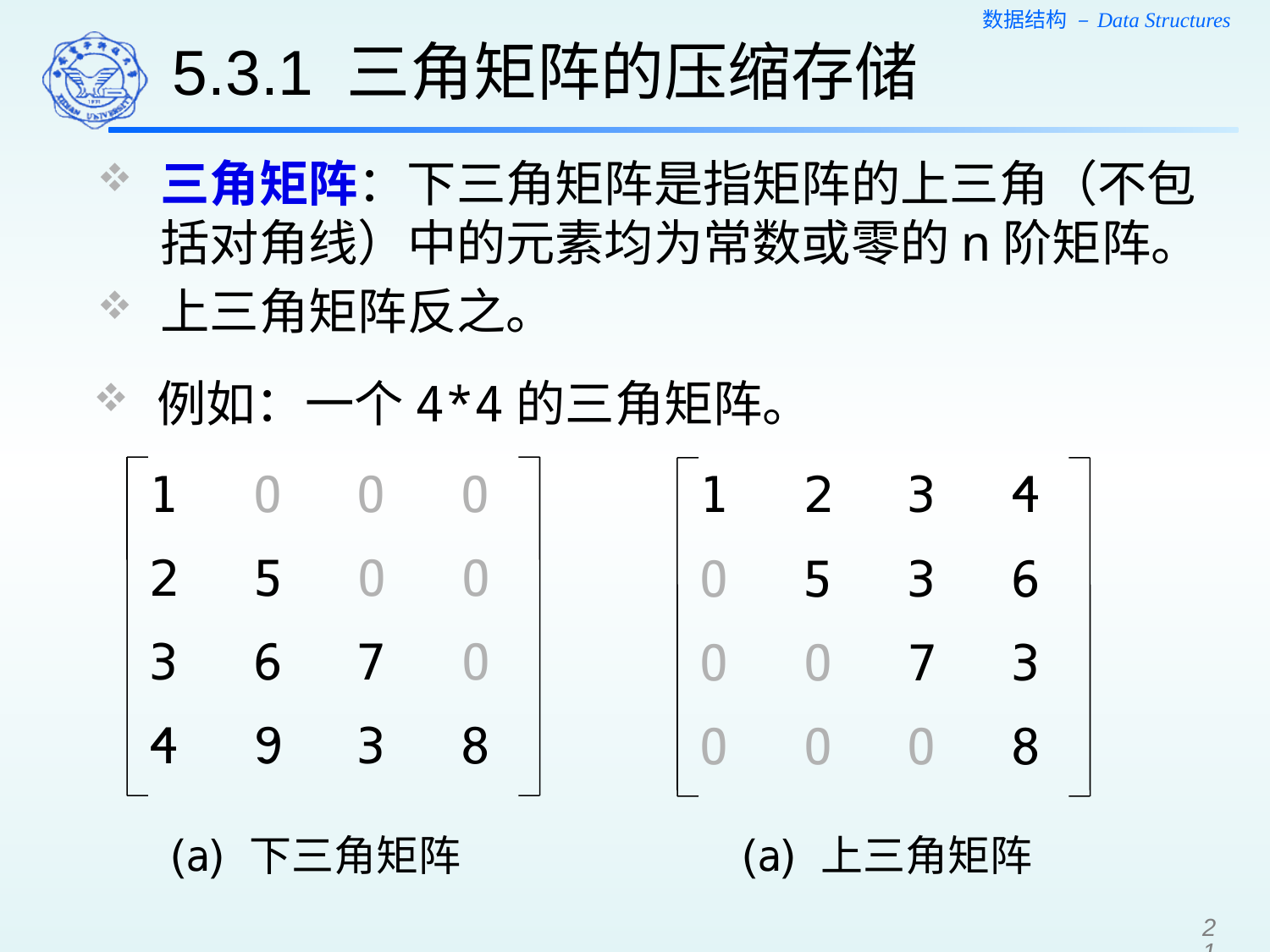

5.3.1 三角矩阵的压缩存储
三角矩阵：下三角矩阵是指矩阵的上三角（不包括对角线）中的元素均为常数或零的n阶矩阵。
上三角矩阵反之。
例如：一个4*4的三角矩阵。
1     0     0     0
2     5     0     0
3     6     7     0
4     9     3     8

1     2     3     4
0     5     3     6
0     0     7     3
0     0     0     8

(a) 下三角矩阵
(a) 上三角矩阵
21